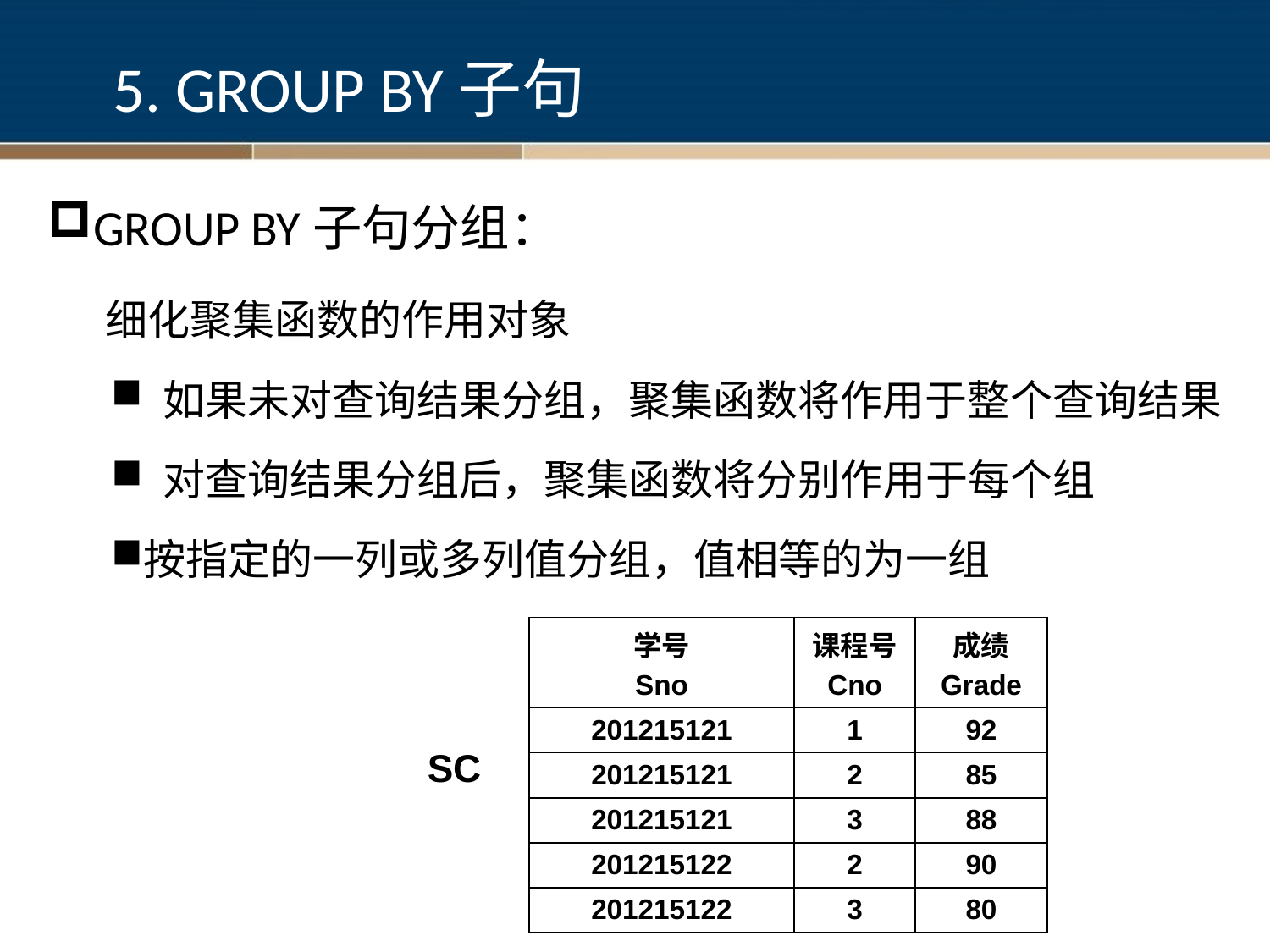

5. GROUP BY子句
GROUP BY子句分组：
     细化聚集函数的作用对象
 如果未对查询结果分组，聚集函数将作用于整个查询结果
 对查询结果分组后，聚集函数将分别作用于每个组
按指定的一列或多列值分组，值相等的为一组
| 学号 Sno | 课程号 Cno | 成绩 Grade |
| --- | --- | --- |
| 201215121 | 1 | 92 |
| 201215121 | 2 | 85 |
| 201215121 | 3 | 88 |
| 201215122 | 2 | 90 |
| 201215122 | 3 | 80 |
SC